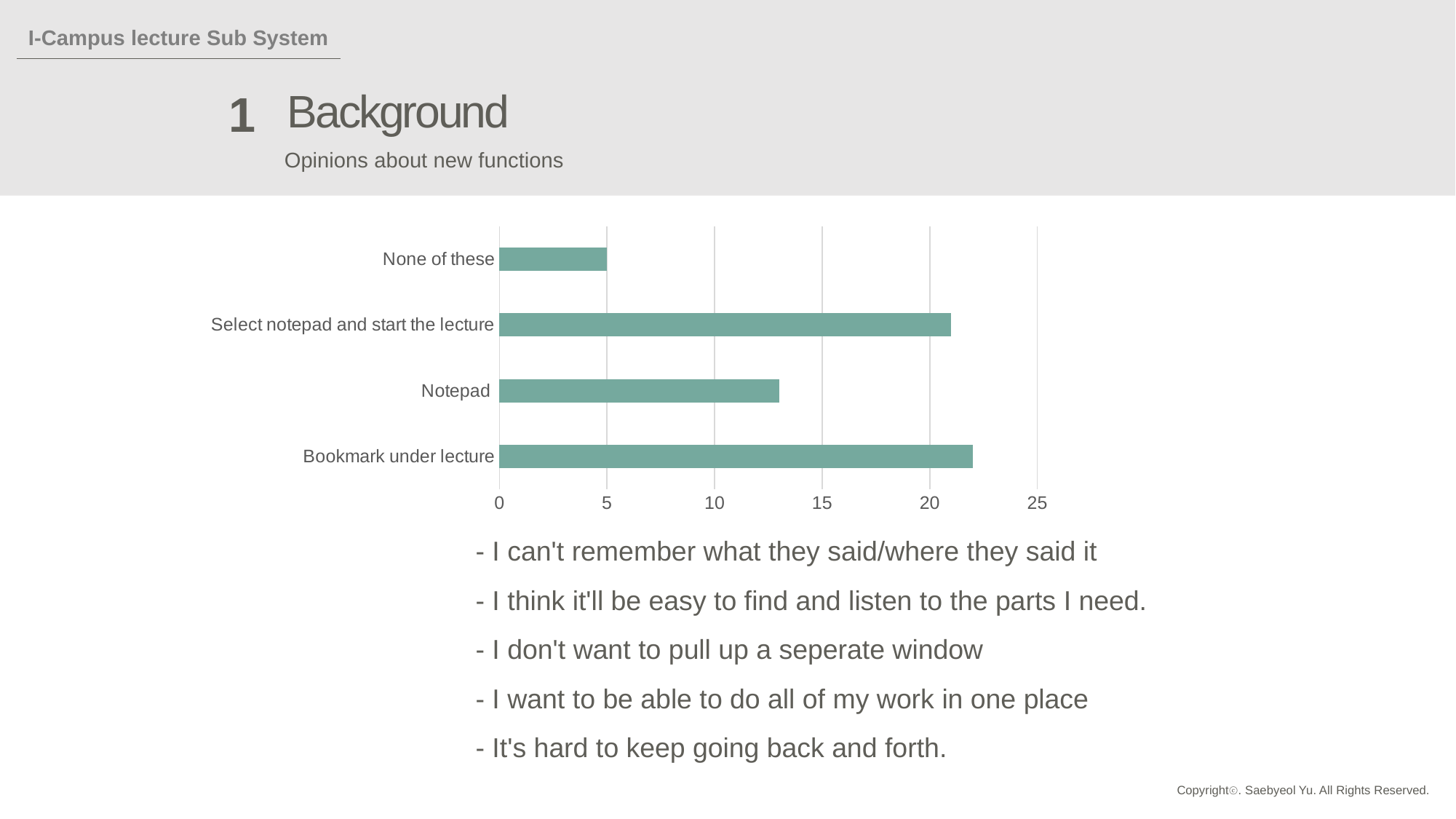

I-Campus lecture Sub System
Background
1
Opinions about new functions

### Chart

| Category | 계열 1 |
|---|---|
| Bookmark under lecture | 22.0 |
| Notepad  | 13.0 |
| Select notepad and start the lecture | 21.0 |
| None of these | 5.0 |
- I can't remember what they said/where they said it
- I think it'll be easy to find and listen to the parts I need.
- I don't want to pull up a seperate window
- I want to be able to do all of my work in one place
- It's hard to keep going back and forth.